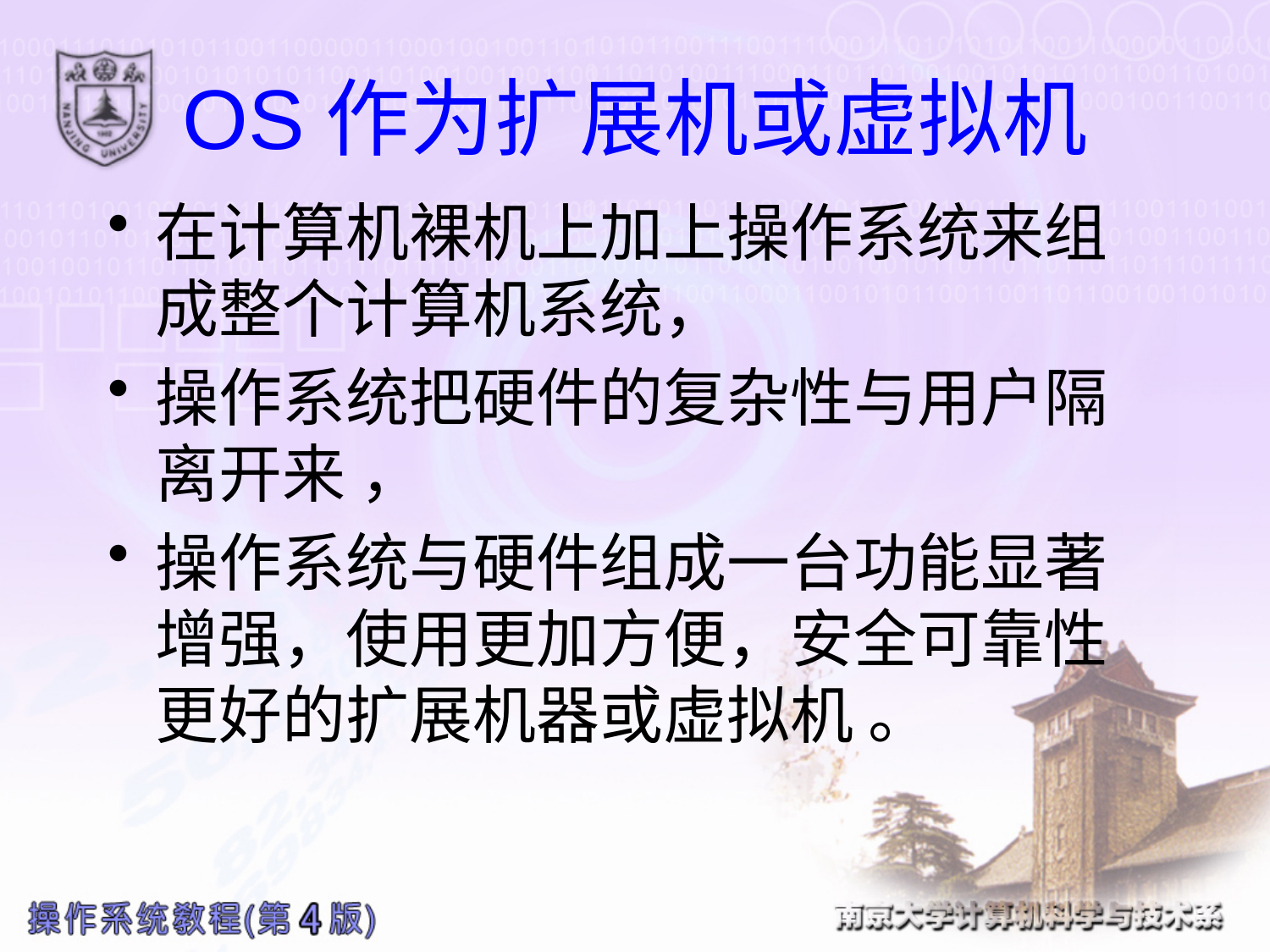

# OS作为扩展机或虚拟机
在计算机裸机上加上操作系统来组成整个计算机系统，
操作系统把硬件的复杂性与用户隔离开来 ，
操作系统与硬件组成一台功能显著增强，使用更加方便，安全可靠性更好的扩展机器或虚拟机 。